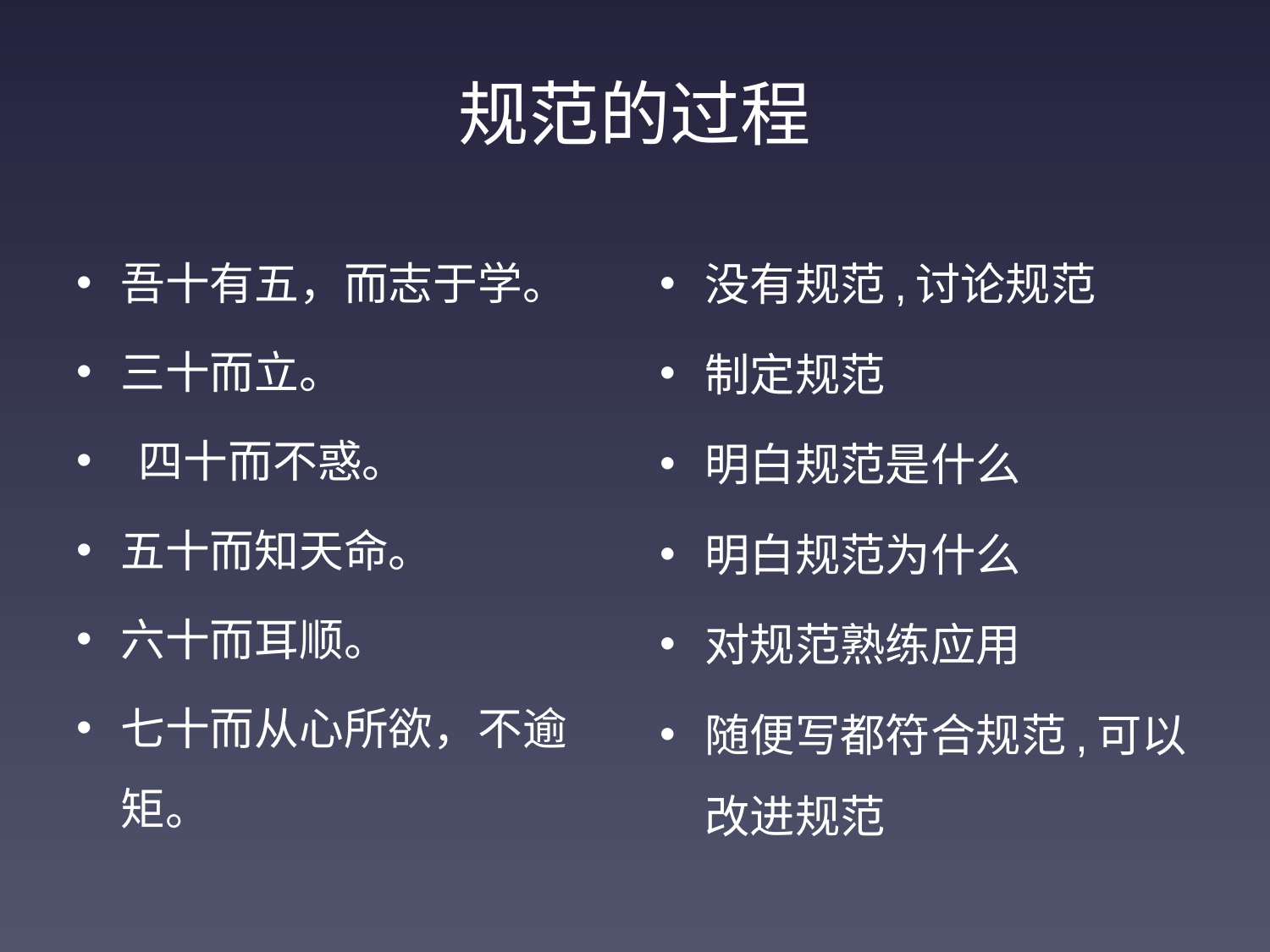

# 规范的过程
吾十有五，而志于学。
三十而立。
 四十而不惑。
五十而知天命。
六十而耳顺。
七十而从心所欲，不逾矩。

没有规范,讨论规范
制定规范
明白规范是什么
明白规范为什么
对规范熟练应用
随便写都符合规范,可以改进规范